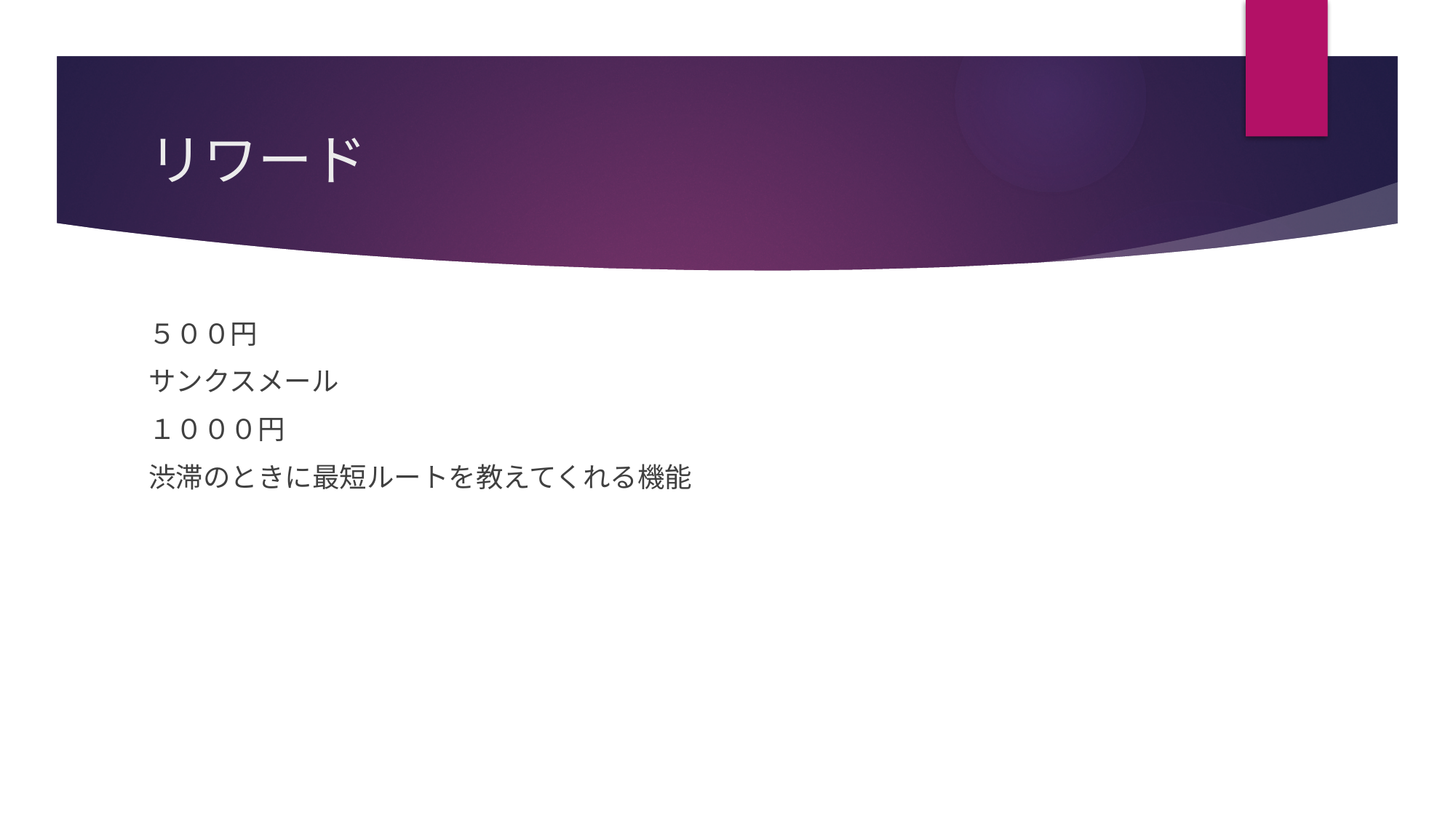

# リワード
５００円
サンクスメール
１０００円
渋滞のときに最短ルートを教えてくれる機能